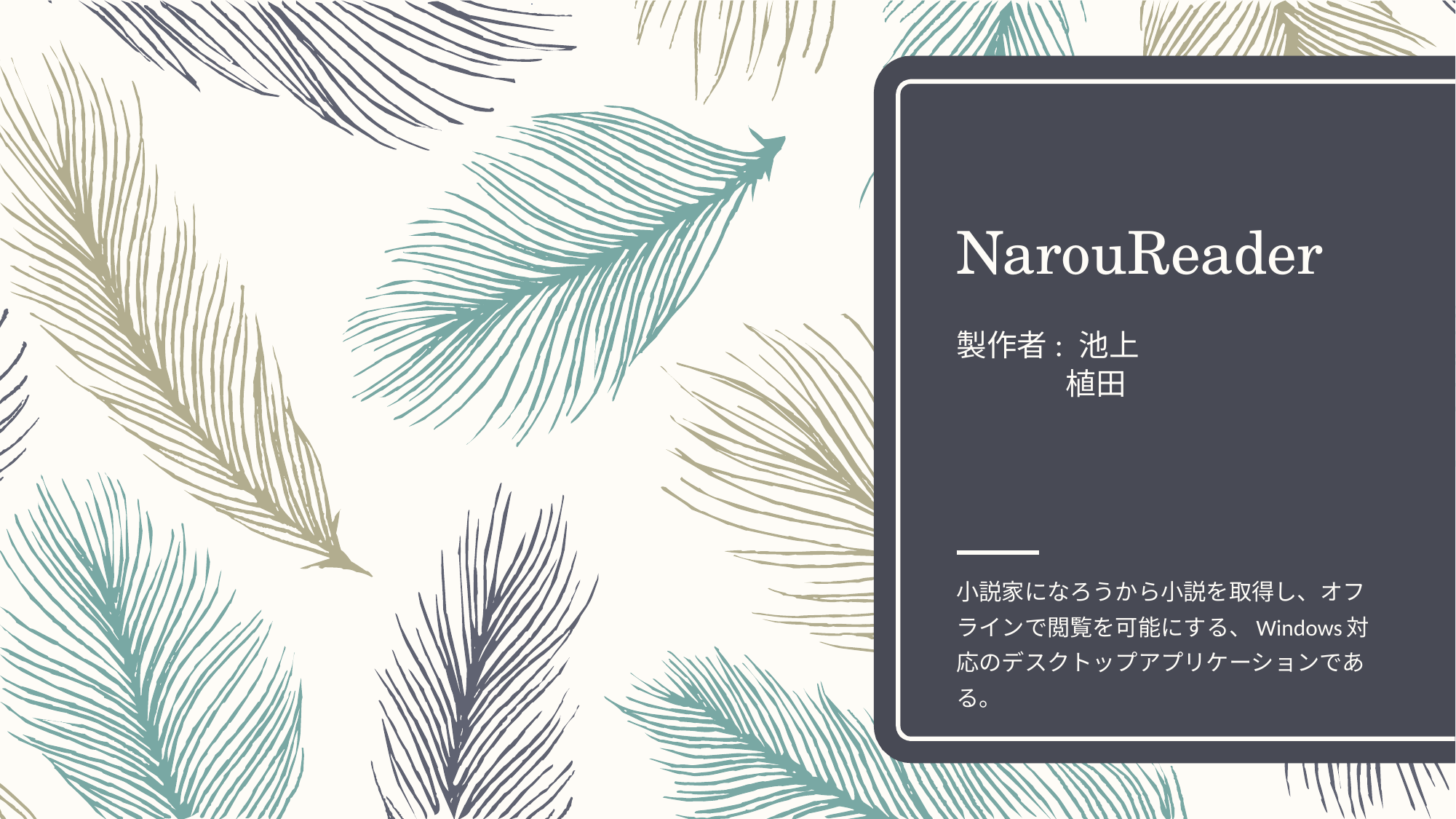

# NarouReader 製作者: 池上 植田
小説家になろうから小説を取得し、オフラインで閲覧を可能にする、Windows対応のデスクトップアプリケーションである。